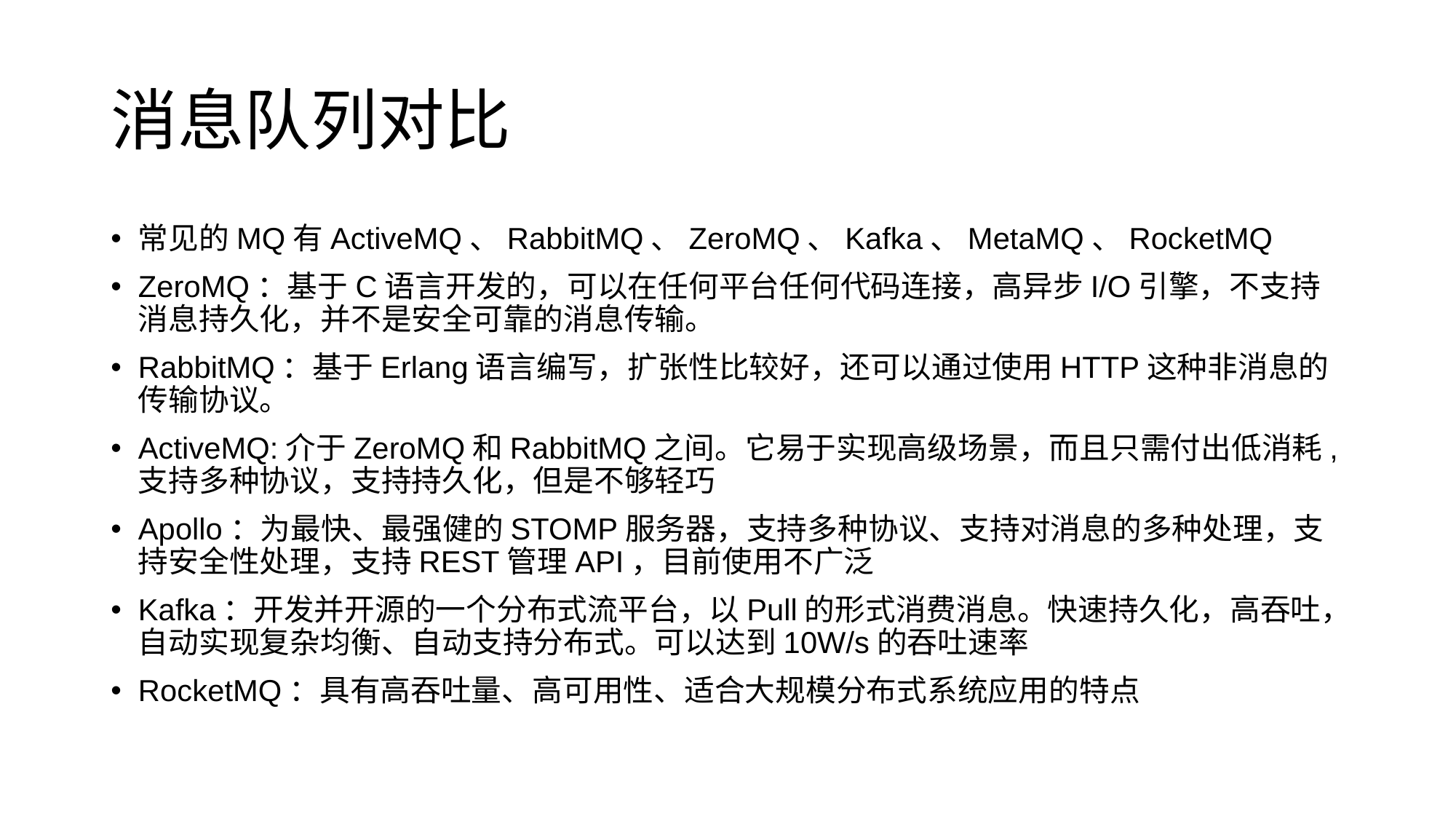

# 消息队列对比
常见的MQ有ActiveMQ、RabbitMQ、ZeroMQ、Kafka、MetaMQ、RocketMQ
ZeroMQ：基于C语言开发的，可以在任何平台任何代码连接，高异步I/O引擎，不支持消息持久化，并不是安全可靠的消息传输。
RabbitMQ：基于Erlang语言编写，扩张性比较好，还可以通过使用HTTP这种非消息的传输协议。
ActiveMQ:介于ZeroMQ和RabbitMQ之间。它易于实现高级场景，而且只需付出低消耗,支持多种协议，支持持久化，但是不够轻巧
Apollo：为最快、最强健的STOMP服务器，支持多种协议、支持对消息的多种处理，支持安全性处理，支持REST管理API，目前使用不广泛
Kafka：开发并开源的一个分布式流平台，以Pull的形式消费消息。快速持久化，高吞吐，自动实现复杂均衡、自动支持分布式。可以达到10W/s的吞吐速率
RocketMQ：具有高吞吐量、高可用性、适合大规模分布式系统应用的特点